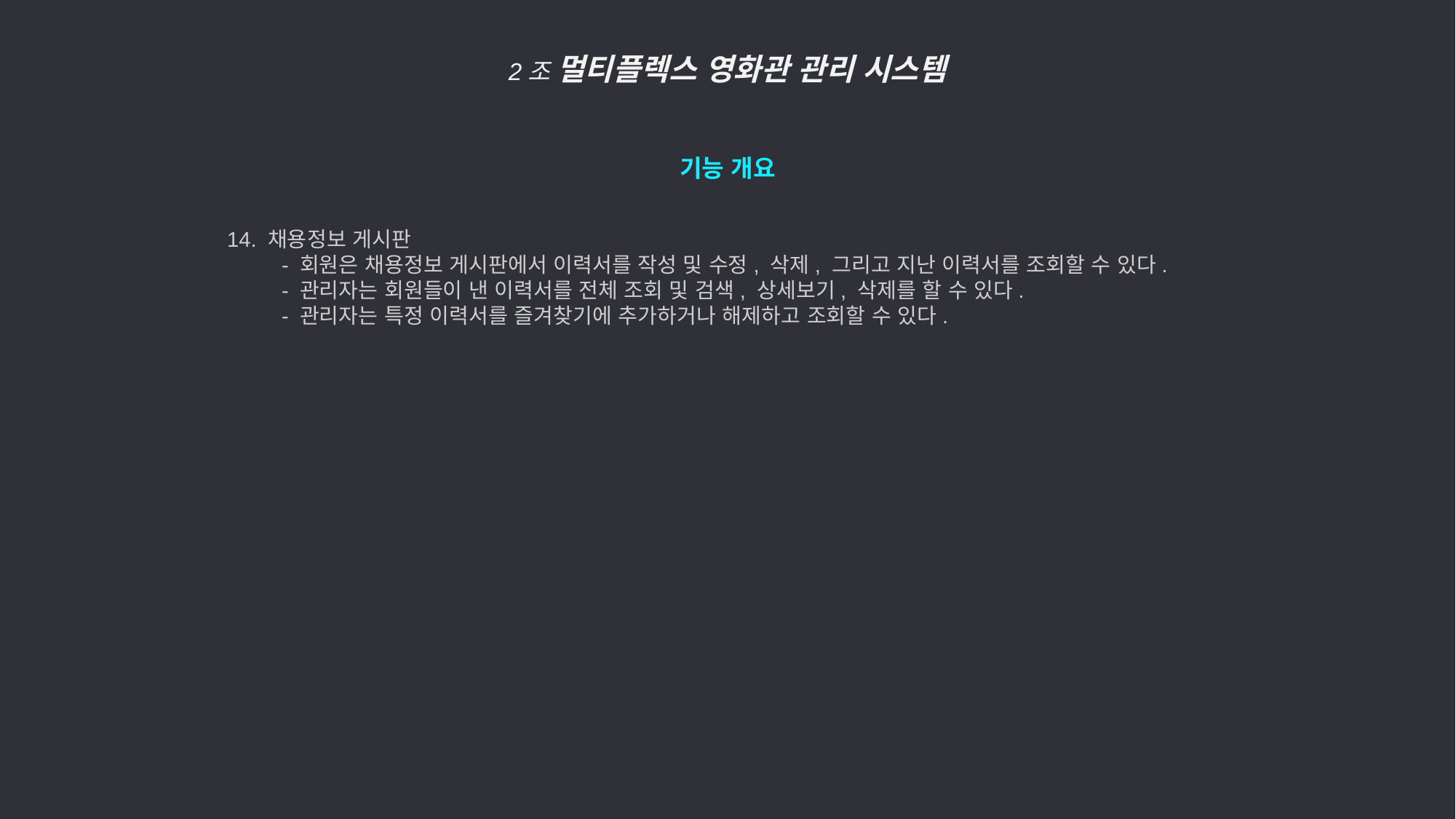

2조 멀티플렉스 영화관 관리 시스템
기능 개요

14. 채용정보 게시판
- 회원은 채용정보 게시판에서 이력서를 작성 및 수정, 삭제, 그리고 지난 이력서를 조회할 수 있다.
- 관리자는 회원들이 낸 이력서를 전체 조회 및 검색, 상세보기, 삭제를 할 수 있다.
- 관리자는 특정 이력서를 즐겨찾기에 추가하거나 해제하고 조회할 수 있다.